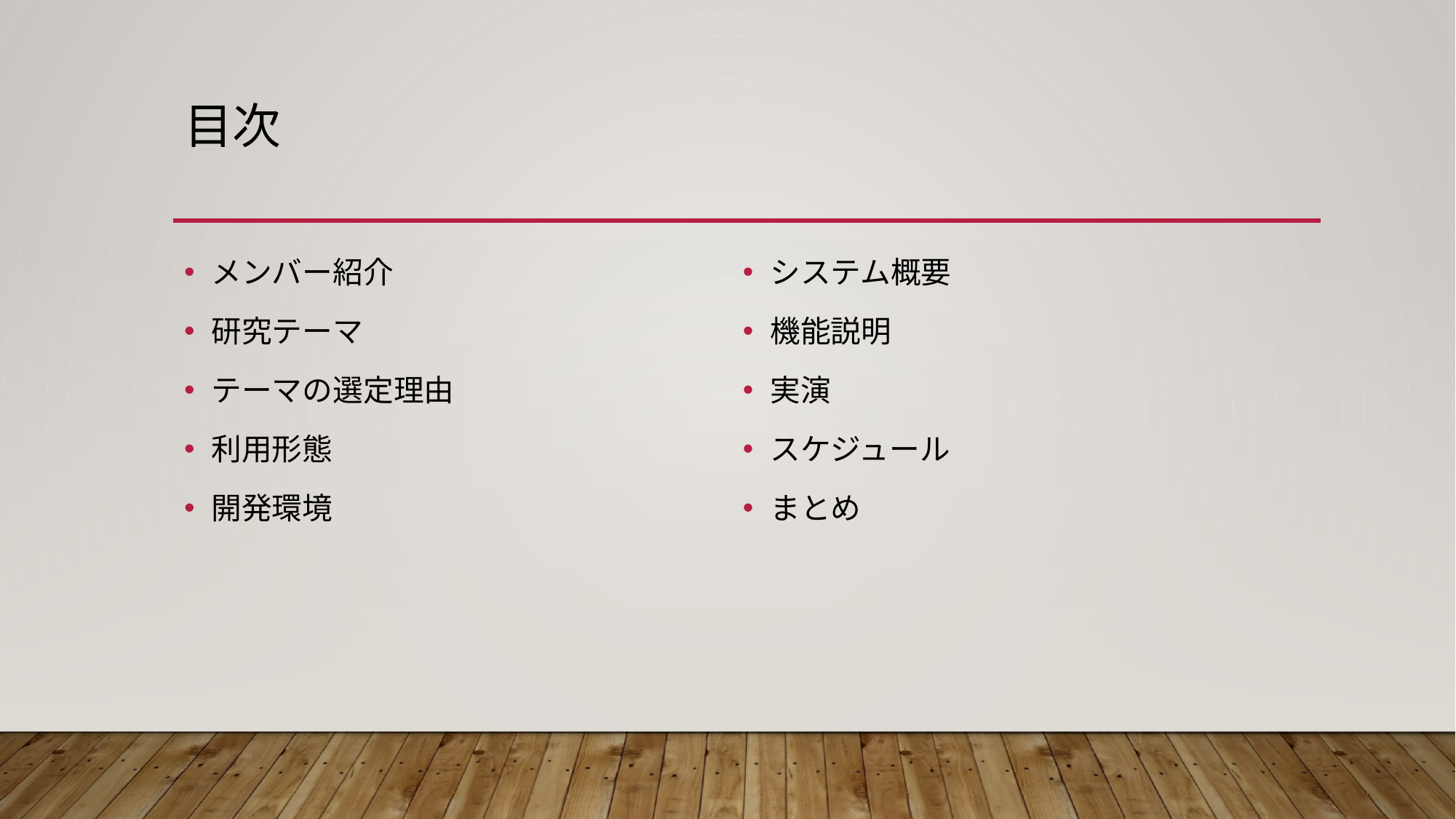

# 目次
メンバー紹介
研究テーマ
テーマの選定理由
利用形態
開発環境
システム概要
機能説明
実演
スケジュール
まとめ